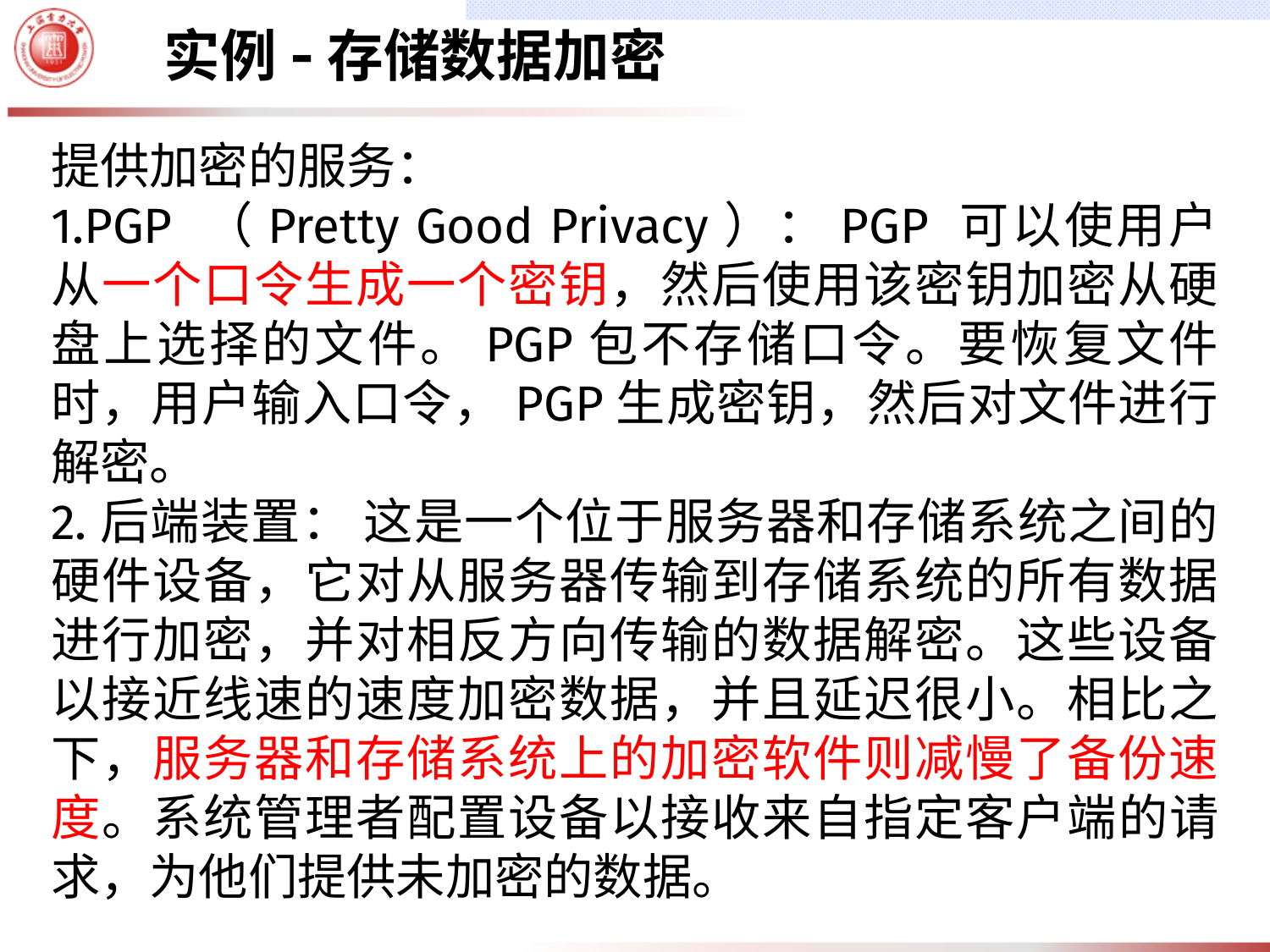

实例-存储数据加密
提供加密的服务：
1.PGP （Pretty Good Privacy）：PGP 可以使用户从一个口令生成一个密钥，然后使用该密钥加密从硬盘上选择的文件。PGP包不存储口令。要恢复文件时，用户输入口令，PGP生成密钥，然后对文件进行解密。
2.后端装置： 这是一个位于服务器和存储系统之间的硬件设备，它对从服务器传输到存储系统的所有数据进行加密，并对相反方向传输的数据解密。这些设备以接近线速的速度加密数据，并且延迟很小。相比之下，服务器和存储系统上的加密软件则减慢了备份速度。系统管理者配置设备以接收来自指定客户端的请求，为他们提供未加密的数据。